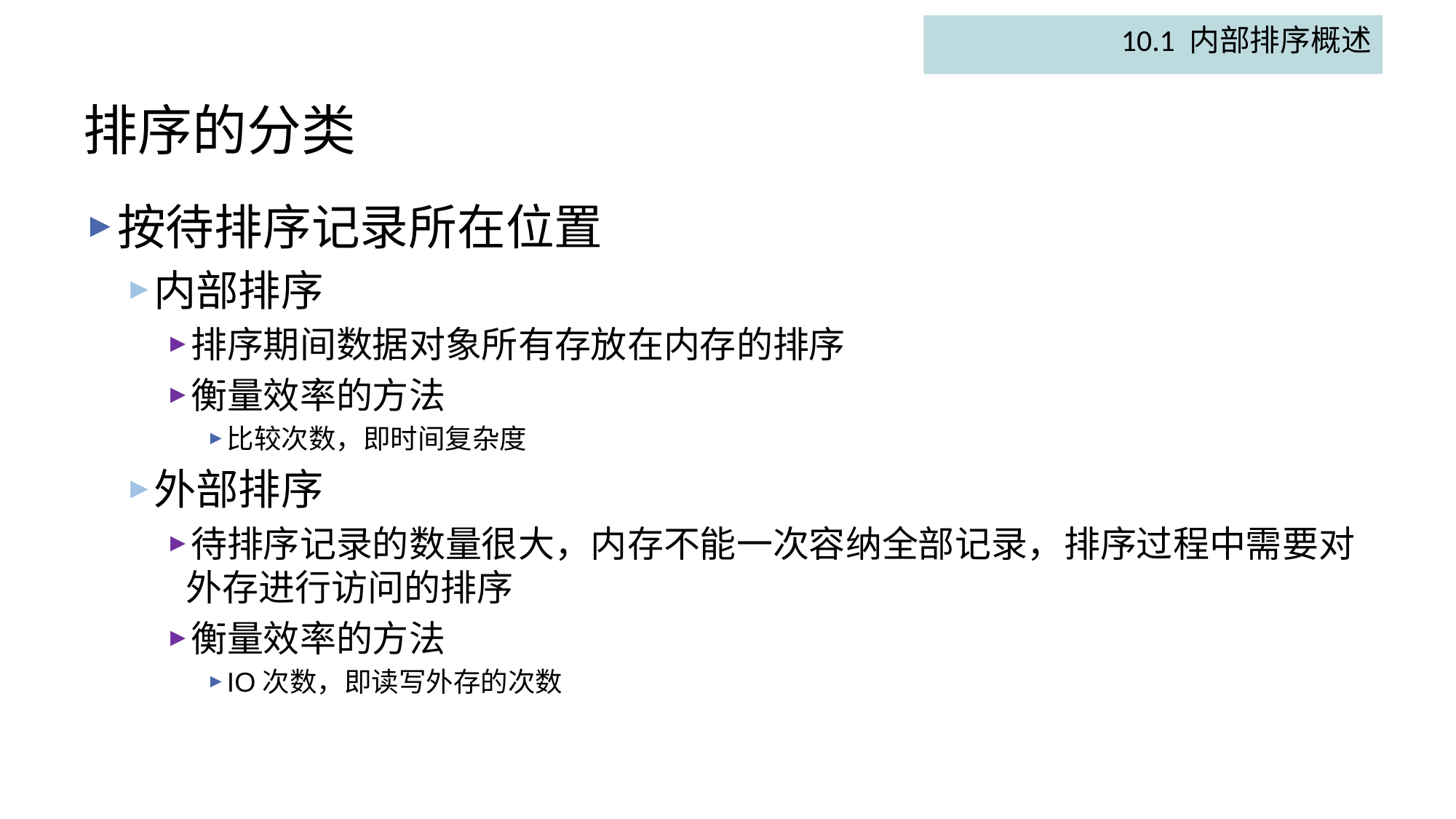

10.1 内部排序概述
# 排序的分类
按待排序记录所在位置
内部排序
排序期间数据对象所有存放在内存的排序
衡量效率的方法
比较次数，即时间复杂度
外部排序
待排序记录的数量很大，内存不能一次容纳全部记录，排序过程中需要对外存进行访问的排序
衡量效率的方法
IO次数，即读写外存的次数